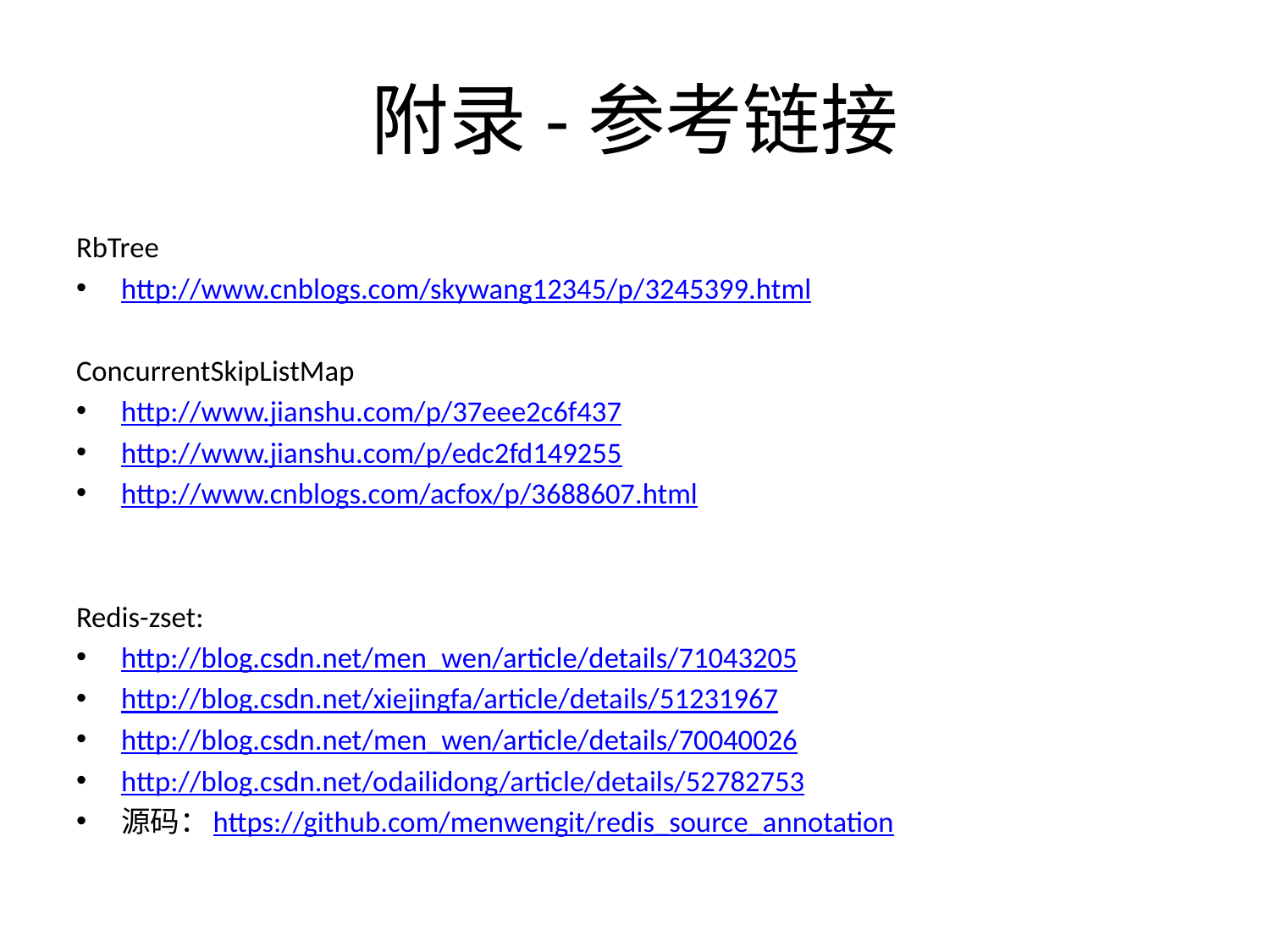

# 附录-参考链接
RbTree
http://www.cnblogs.com/skywang12345/p/3245399.html

ConcurrentSkipListMap
http://www.jianshu.com/p/37eee2c6f437
http://www.jianshu.com/p/edc2fd149255
http://www.cnblogs.com/acfox/p/3688607.html

Redis-zset:
http://blog.csdn.net/men_wen/article/details/71043205
http://blog.csdn.net/xiejingfa/article/details/51231967
http://blog.csdn.net/men_wen/article/details/70040026
http://blog.csdn.net/odailidong/article/details/52782753
源码：https://github.com/menwengit/redis_source_annotation